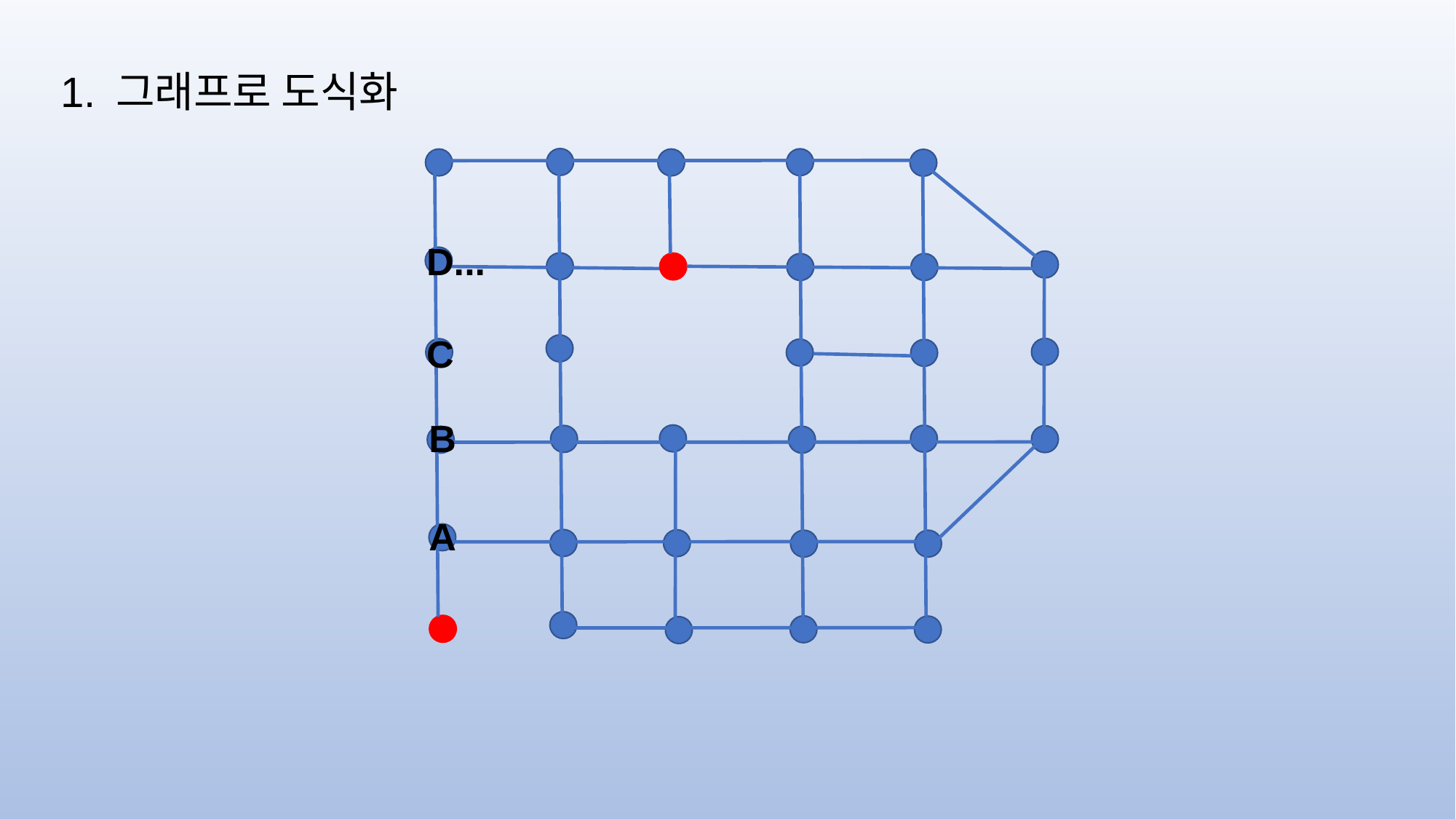

1. 그래프로 도식화

D...

C

B

A